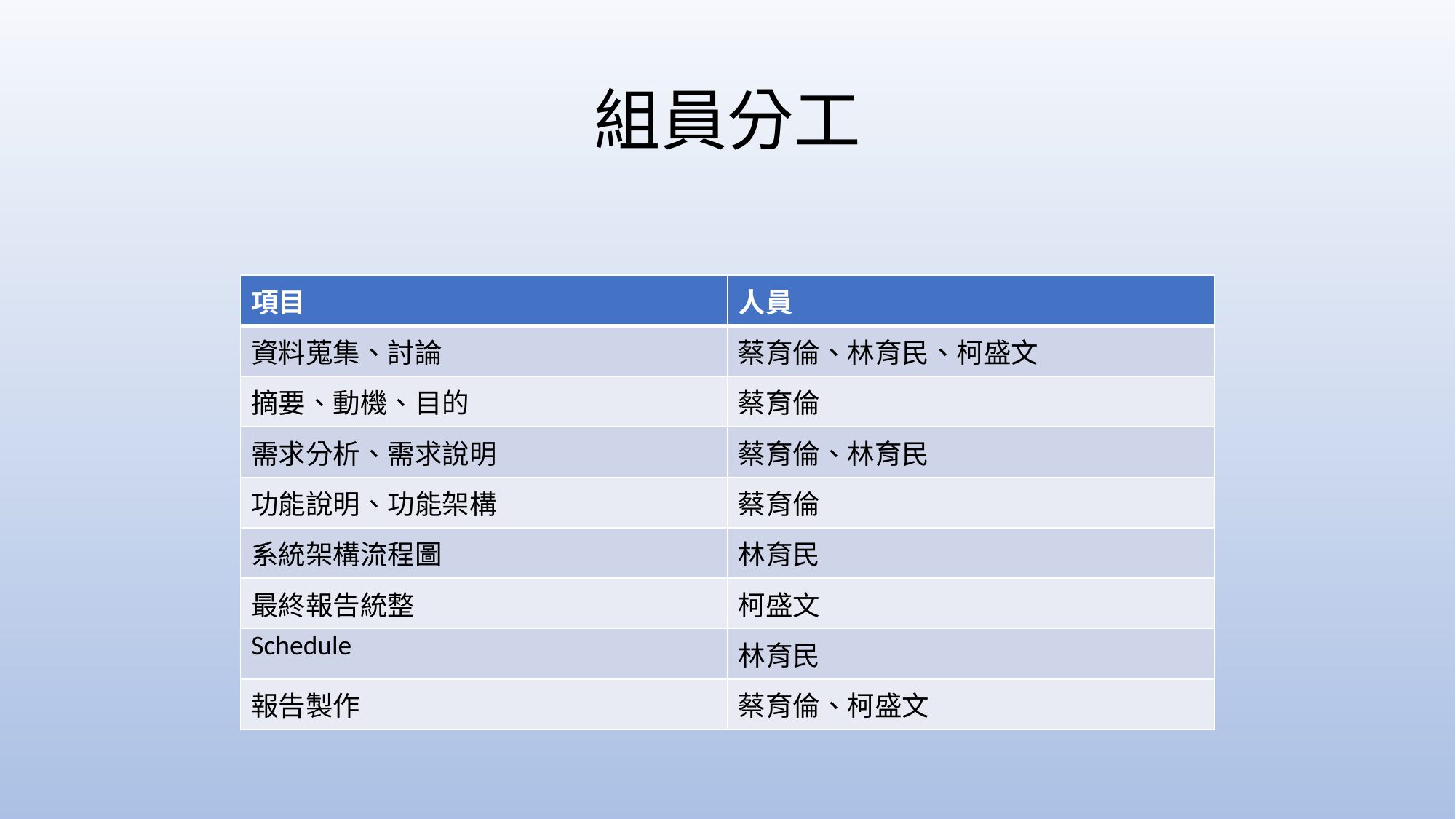

# 組員分工
| 項目 | 人員 |
| --- | --- |
| 資料蒐集、討論 | 蔡育倫、林育民、柯盛文 |
| 摘要、動機、目的 | 蔡育倫 |
| 需求分析、需求說明 | 蔡育倫、林育民 |
| 功能說明、功能架構 | 蔡育倫 |
| 系統架構流程圖 | 林育民 |
| 最終報告統整 | 柯盛文 |
| Schedule | 林育民 |
| 報告製作 | 蔡育倫、柯盛文 |